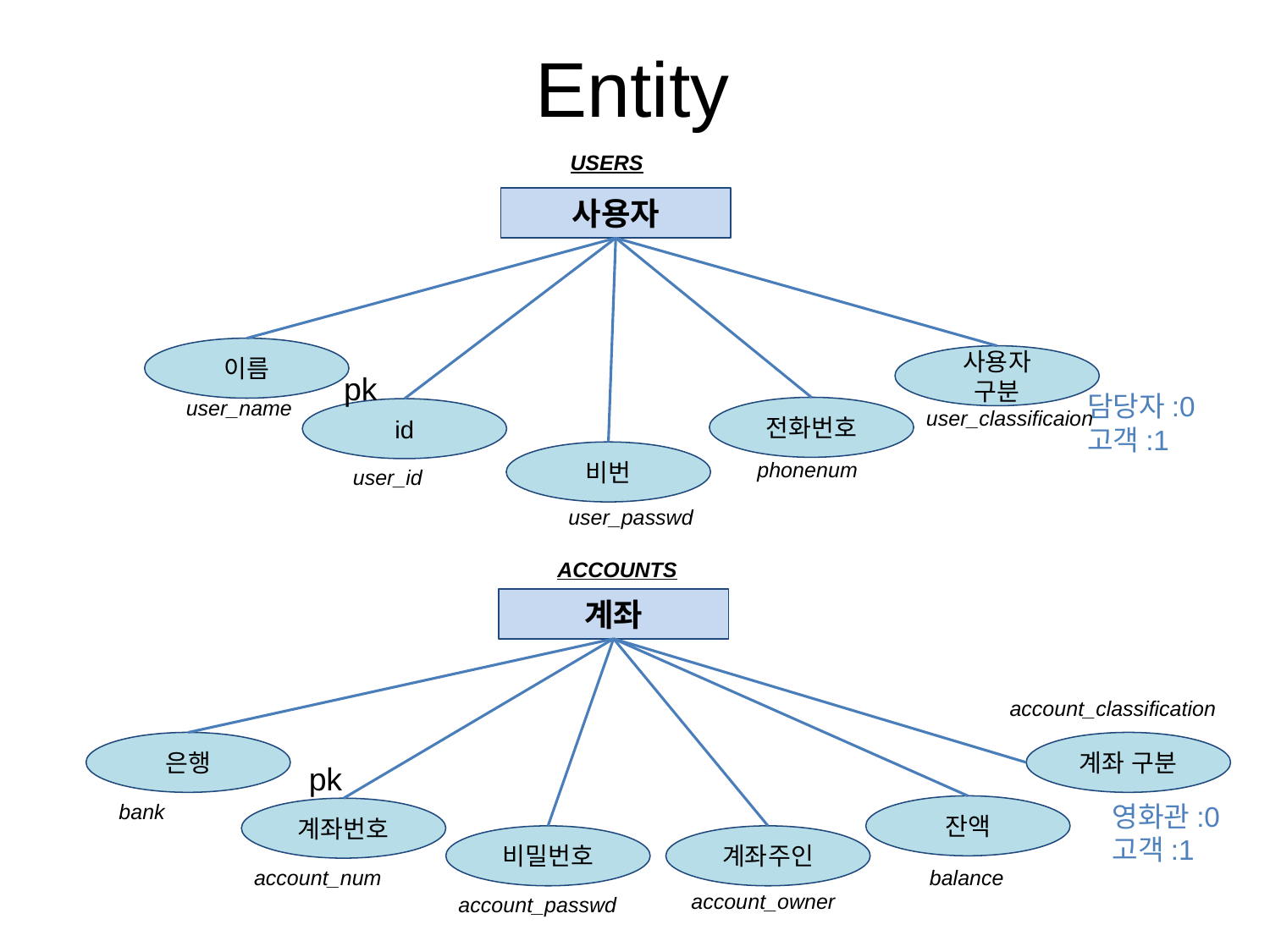

Entity
USERS
사용자
이름
사용자
구분
pk
담당자:0
고객:1
user_name
전화번호
id
user_classificaion
비번
phonenum
user_id
user_passwd
ACCOUNTS
계좌
account_classification
은행
계좌 구분
pk
bank
영화관:0
고객:1
잔액
계좌번호
비밀번호
계좌주인
account_num
balance
account_owner
account_passwd